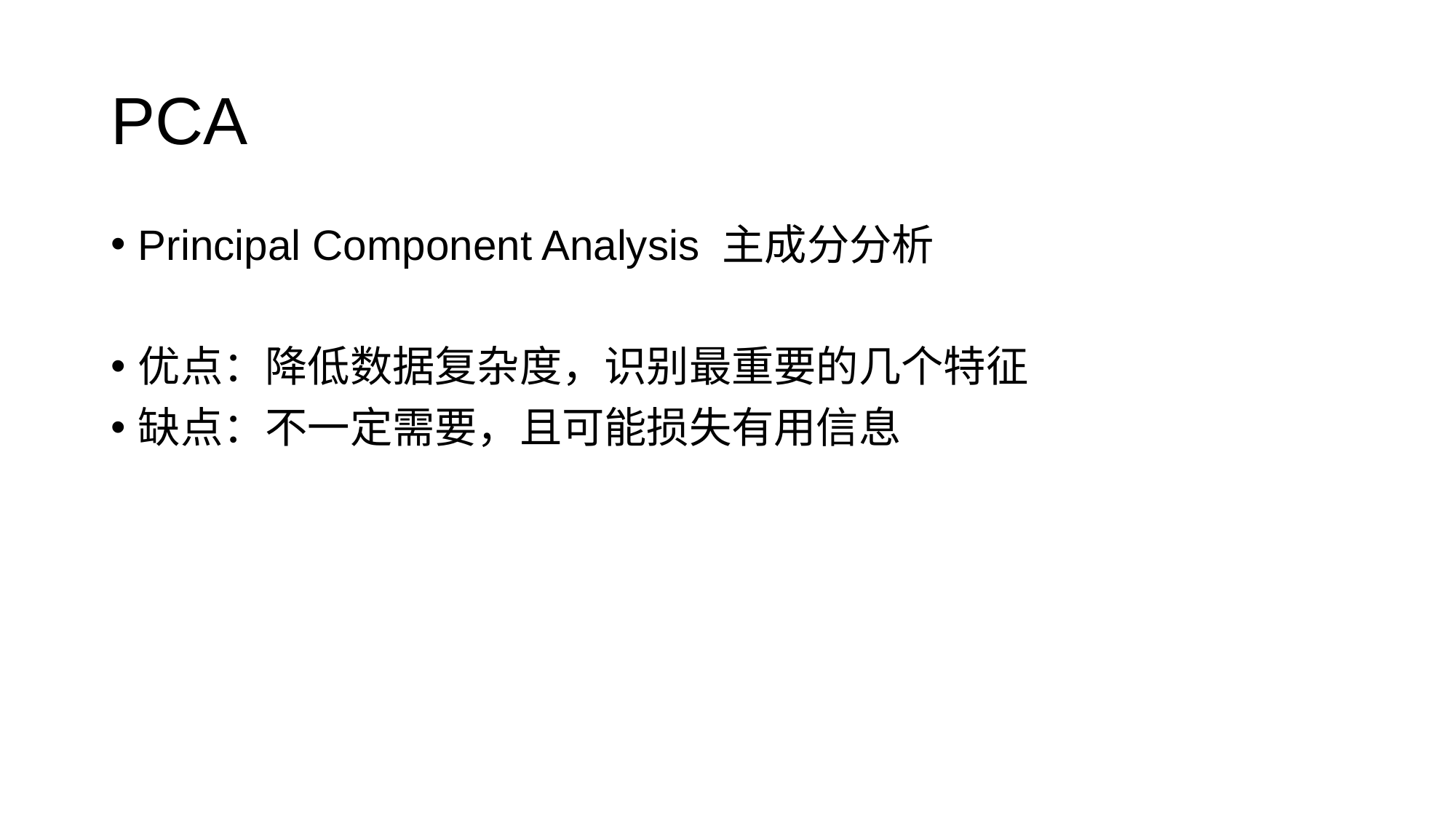

# PCA
Principal Component Analysis 主成分分析

优点：降低数据复杂度，识别最重要的几个特征
缺点：不一定需要，且可能损失有用信息